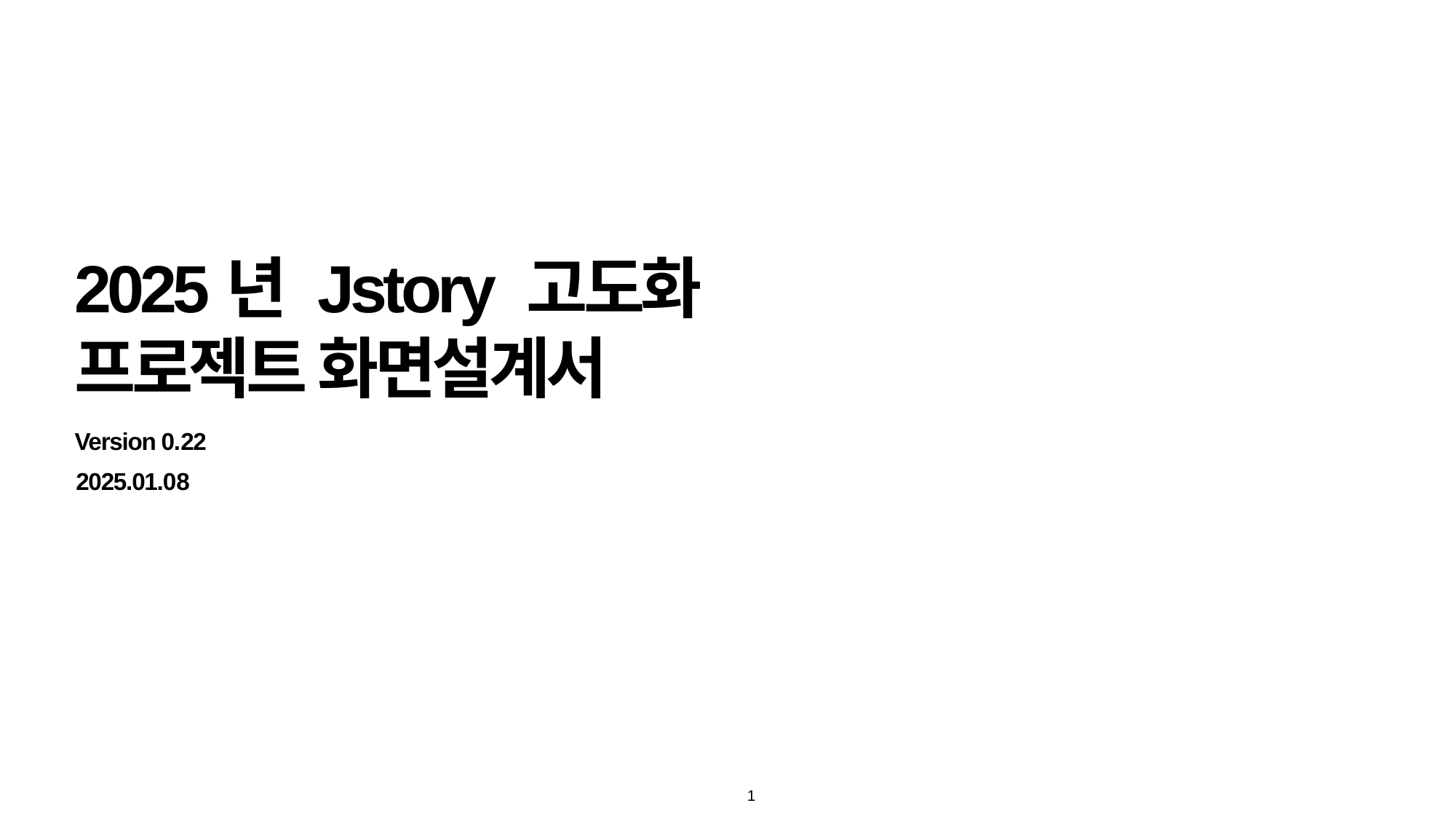

2025년 Jstory 고도화
프로젝트 화면설계서
Version 0.22
2025.01.08